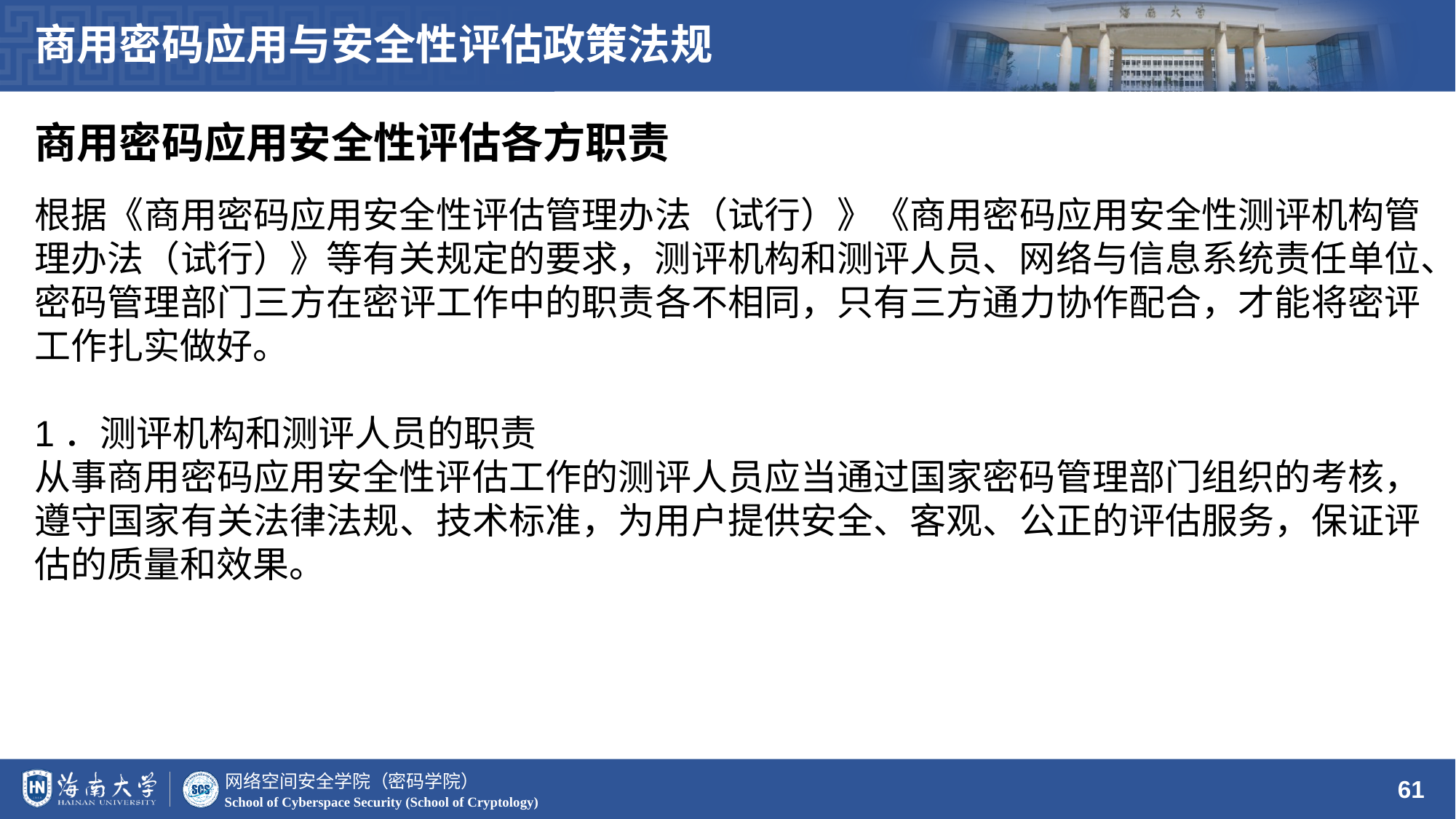

商用密码应用与安全性评估政策法规

商用密码应用安全性评估各方职责
根据《商用密码应用安全性评估管理办法（试行）》《商用密码应用安全性测评机构管理办法（试行）》等有关规定的要求，测评机构和测评人员、网络与信息系统责任单位、密码管理部门三方在密评工作中的职责各不相同，只有三方通力协作配合，才能将密评工作扎实做好。

1．测评机构和测评人员的职责
从事商用密码应用安全性评估工作的测评人员应当通过国家密码管理部门组织的考核，遵守国家有关法律法规、技术标准，为用户提供安全、客观、公正的评估服务，保证评估的质量和效果。
61